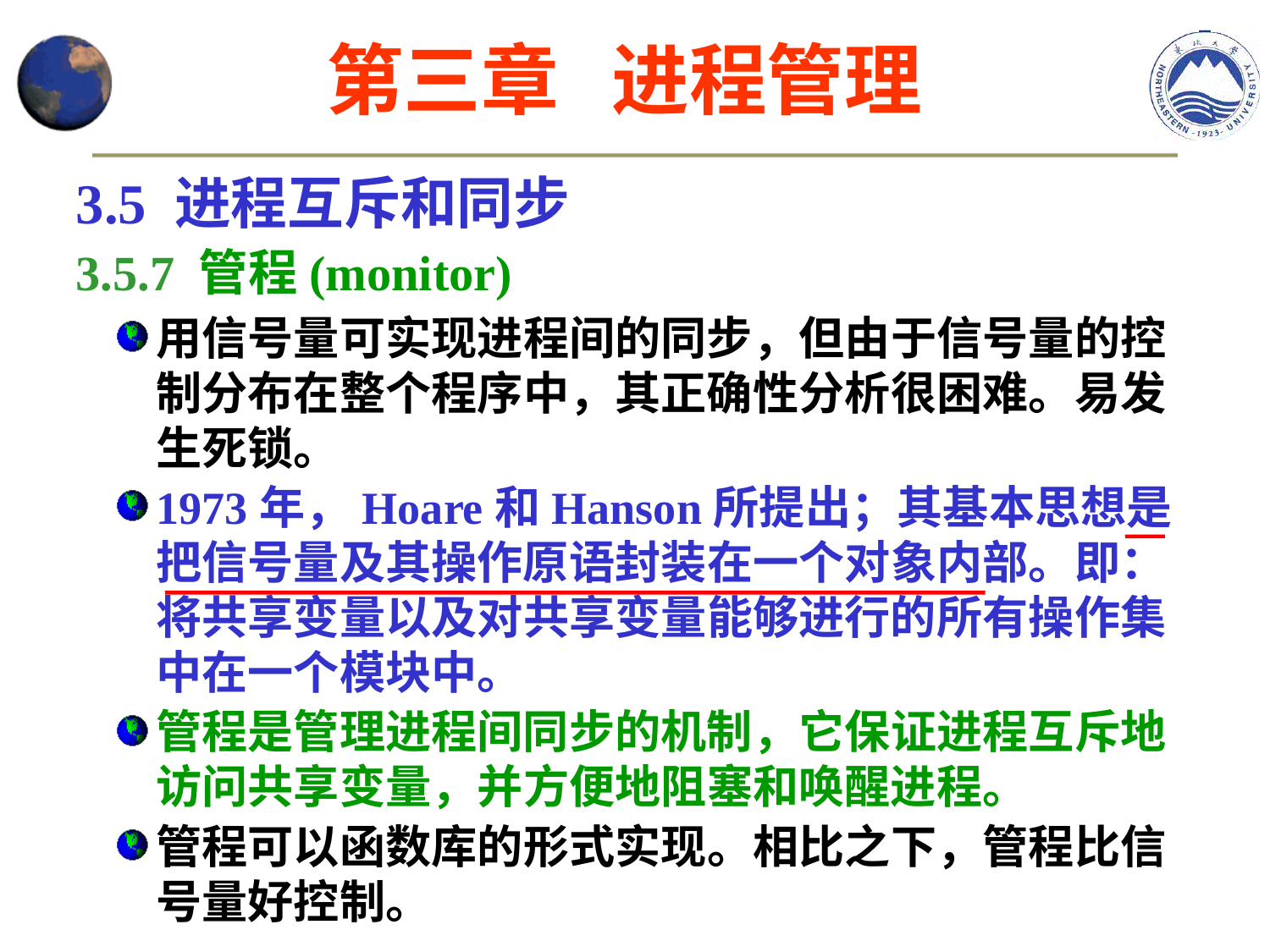

第三章   进程管理
3.5 进程互斥和同步
3.5.7 管程(monitor)
用信号量可实现进程间的同步，但由于信号量的控制分布在整个程序中，其正确性分析很困难。易发生死锁。
1973年，Hoare和Hanson所提出；其基本思想是把信号量及其操作原语封装在一个对象内部。即：将共享变量以及对共享变量能够进行的所有操作集中在一个模块中。
管程是管理进程间同步的机制，它保证进程互斥地访问共享变量，并方便地阻塞和唤醒进程。
管程可以函数库的形式实现。相比之下，管程比信号量好控制。